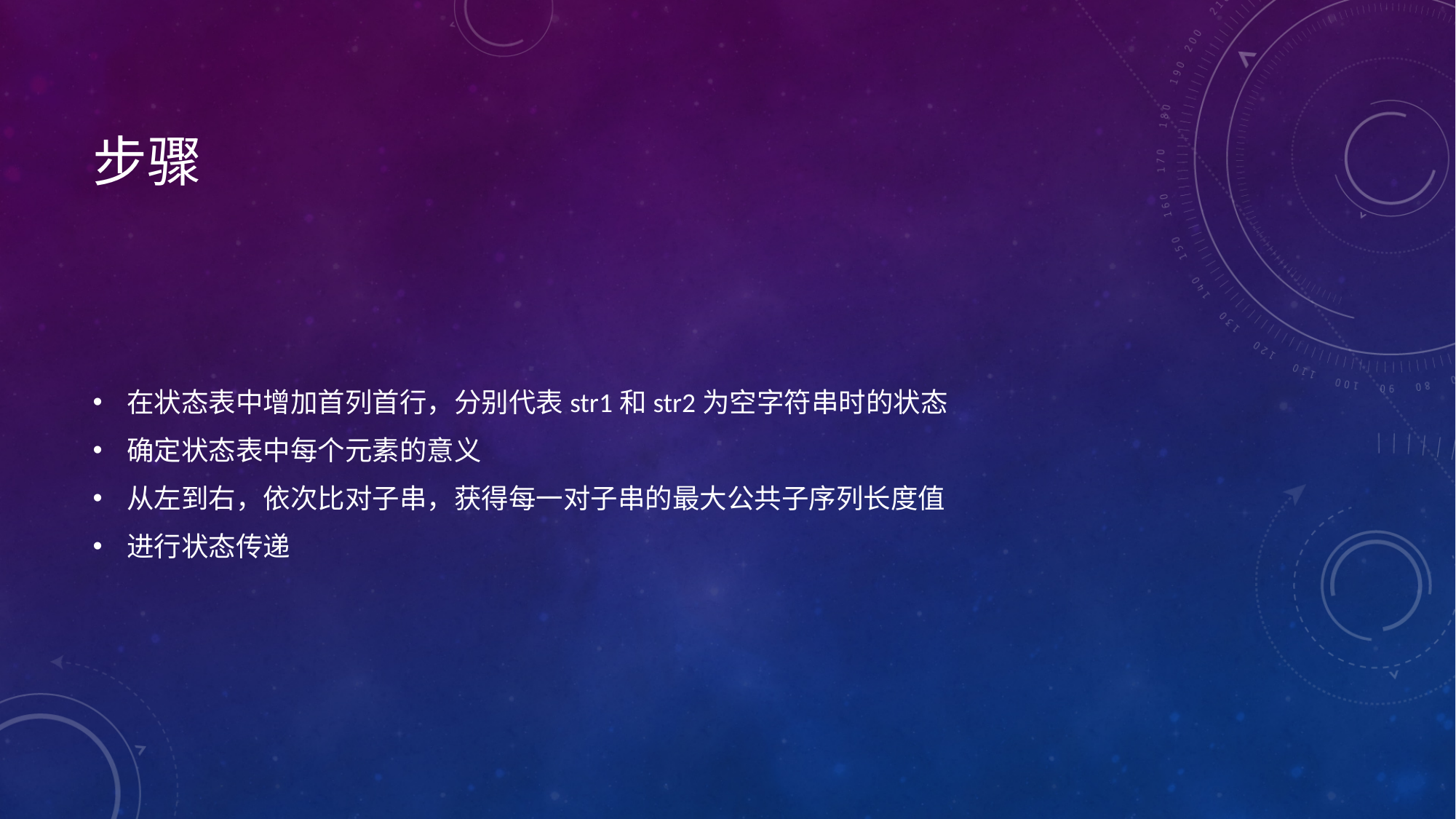

# 步骤
在状态表中增加首列首行，分别代表str1和str2为空字符串时的状态
确定状态表中每个元素的意义
从左到右，依次比对子串，获得每一对子串的最大公共子序列长度值
进行状态传递